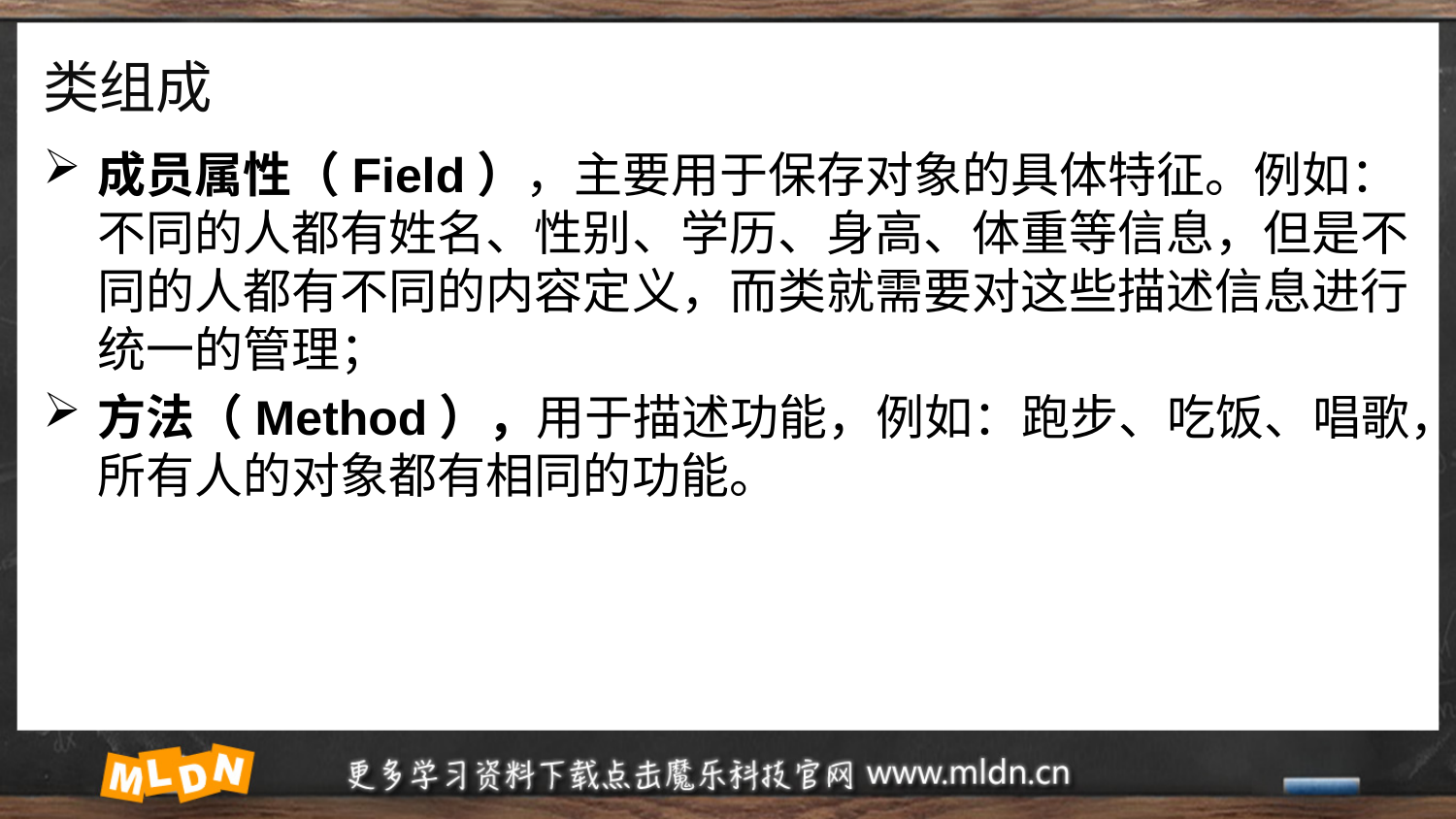

# 类组成
成员属性（Field），主要用于保存对象的具体特征。例如：不同的人都有姓名、性别、学历、身高、体重等信息，但是不同的人都有不同的内容定义，而类就需要对这些描述信息进行统一的管理；
方法（Method），用于描述功能，例如：跑步、吃饭、唱歌，所有人的对象都有相同的功能。